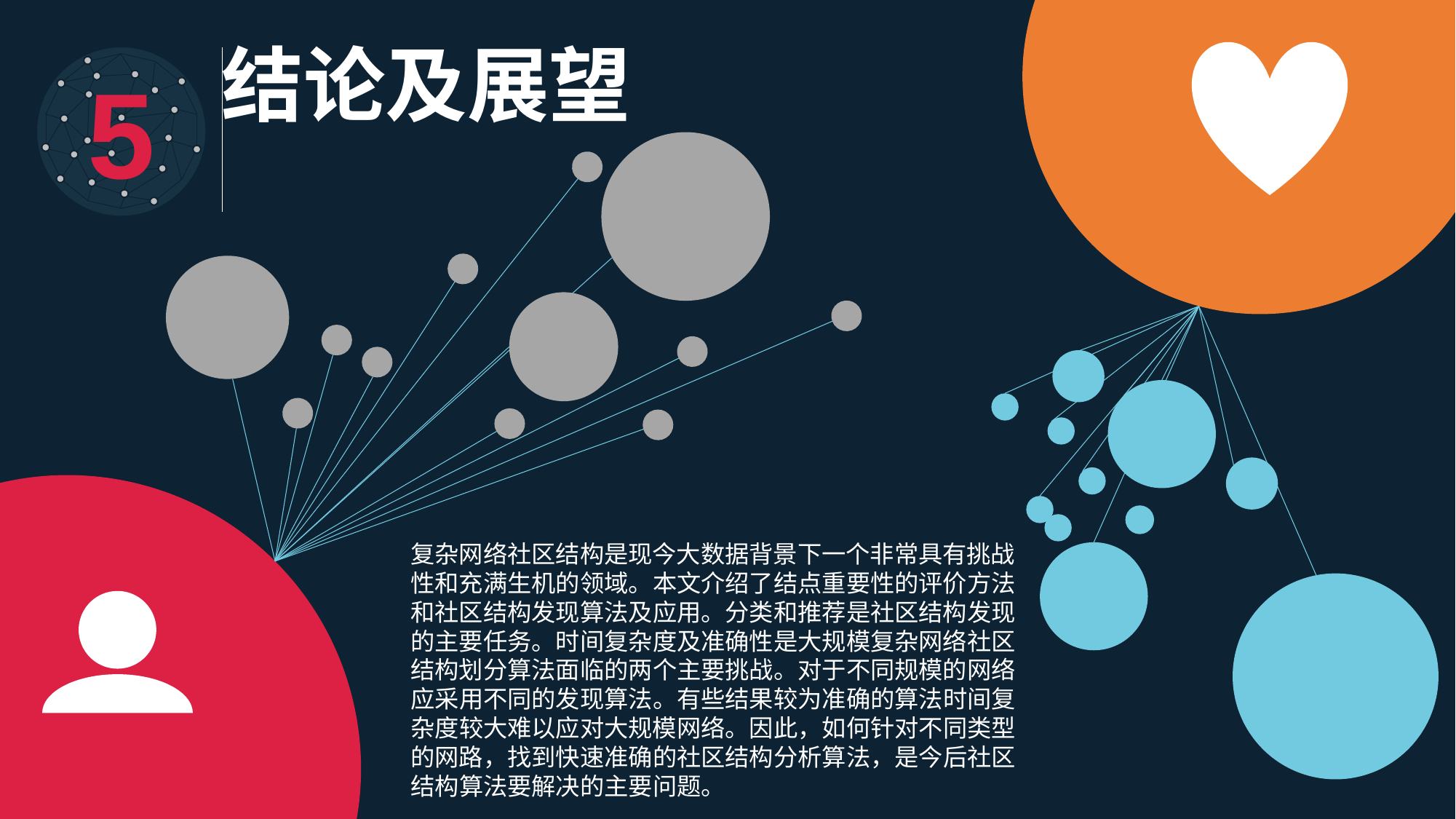

结论及展望

5

复杂网络社区结构是现今大数据背景下一个非常具有挑战性和充满生机的领域。本文介绍了结点重要性的评价方法和社区结构发现算法及应用。分类和推荐是社区结构发现的主要任务。时间复杂度及准确性是大规模复杂网络社区结构划分算法面临的两个主要挑战。对于不同规模的网络应采用不同的发现算法。有些结果较为准确的算法时间复杂度较大难以应对大规模网络。因此，如何针对不同类型的网路，找到快速准确的社区结构分析算法，是今后社区结构算法要解决的主要问题。